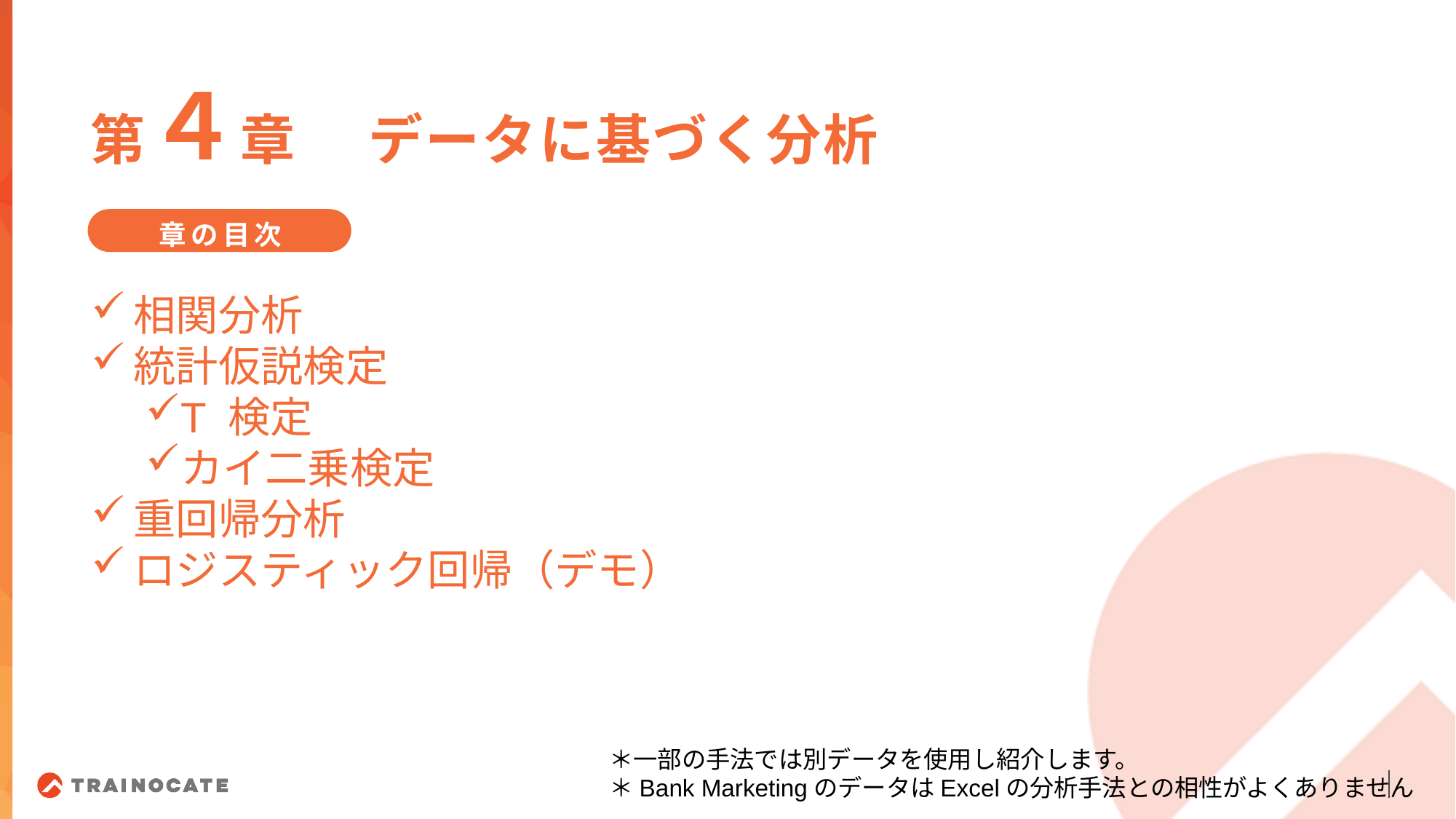

第４章　 データに基づく分析
章の目次
相関分析
統計仮説検定
T 検定
カイ二乗検定
重回帰分析
ロジスティック回帰（デモ）
＊一部の手法では別データを使用し紹介します。
＊Bank MarketingのデータはExcelの分析手法との相性がよくありません